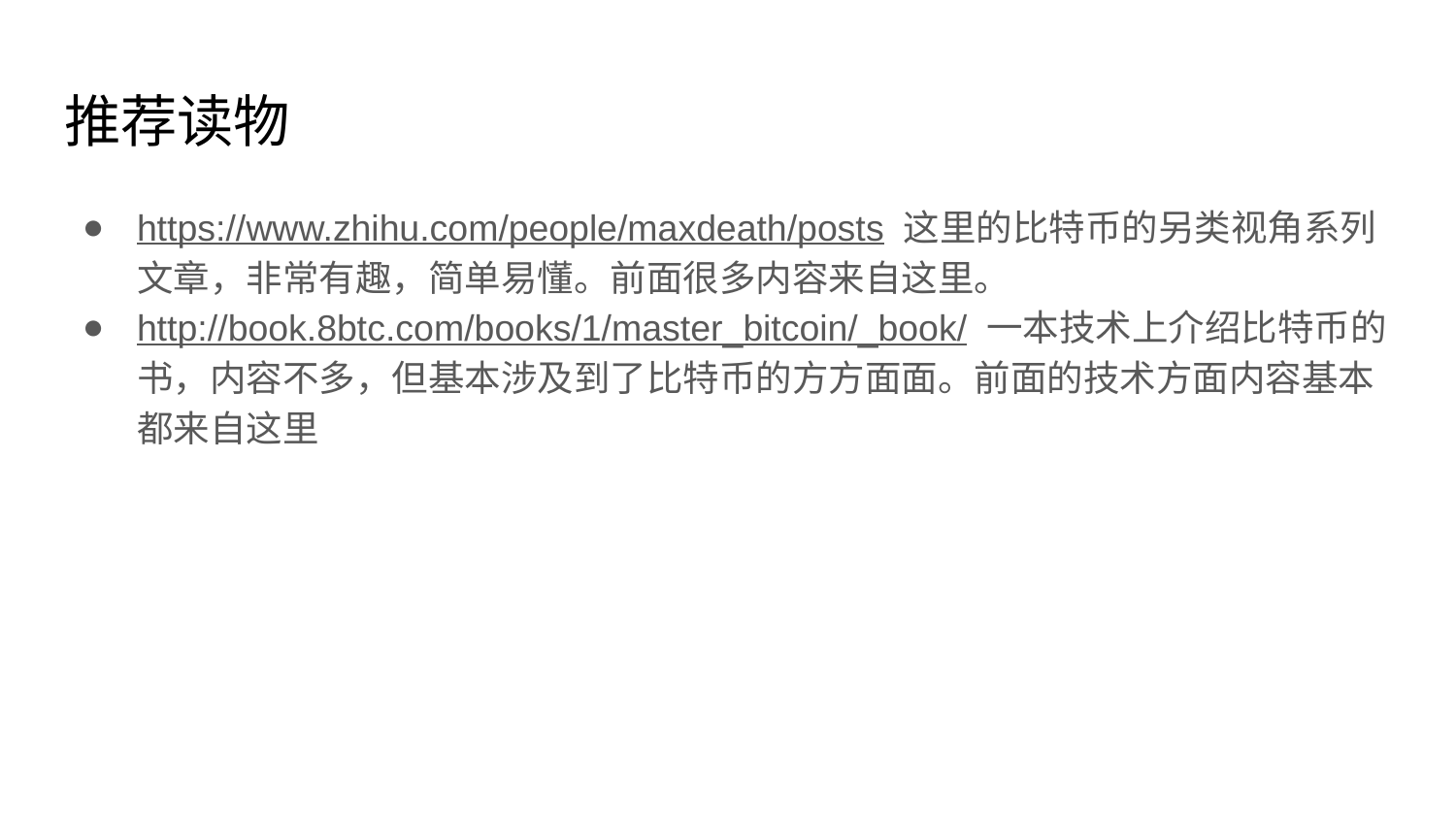

# 推荐读物
https://www.zhihu.com/people/maxdeath/posts 这里的比特币的另类视角系列文章，非常有趣，简单易懂。前面很多内容来自这里。
http://book.8btc.com/books/1/master_bitcoin/_book/ 一本技术上介绍比特币的书，内容不多，但基本涉及到了比特币的方方面面。前面的技术方面内容基本都来自这里